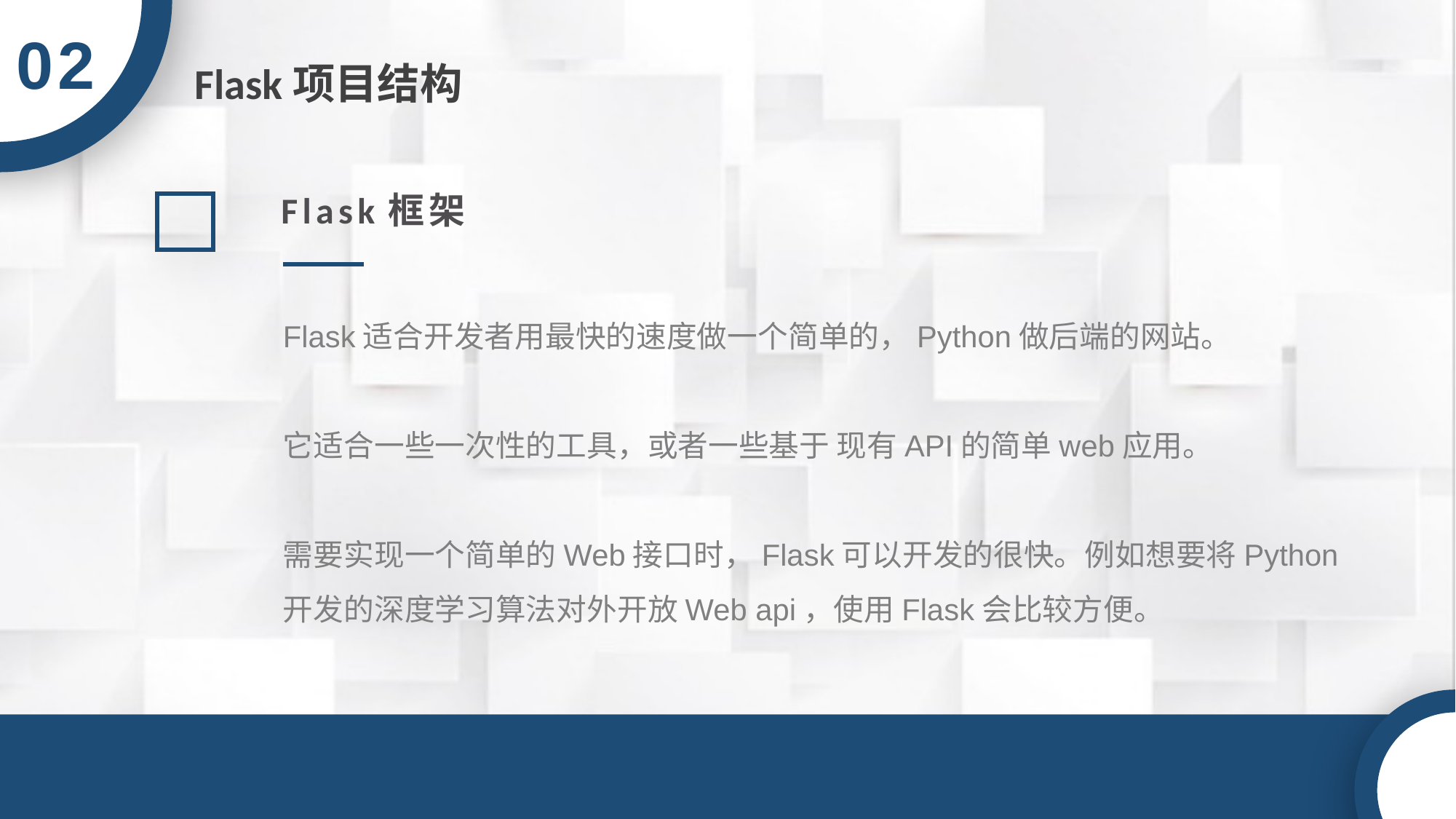

02
Flask项目结构
Flask框架

Flask适合开发者用最快的速度做一个简单的，Python做后端的网站。

它适合一些一次性的工具，或者一些基于 现有API的简单web应用。

需要实现一个简单的Web接口时，Flask可以开发的很快。例如想要将Python开发的深度学习算法对外开放Web api，使用Flask会比较方便。